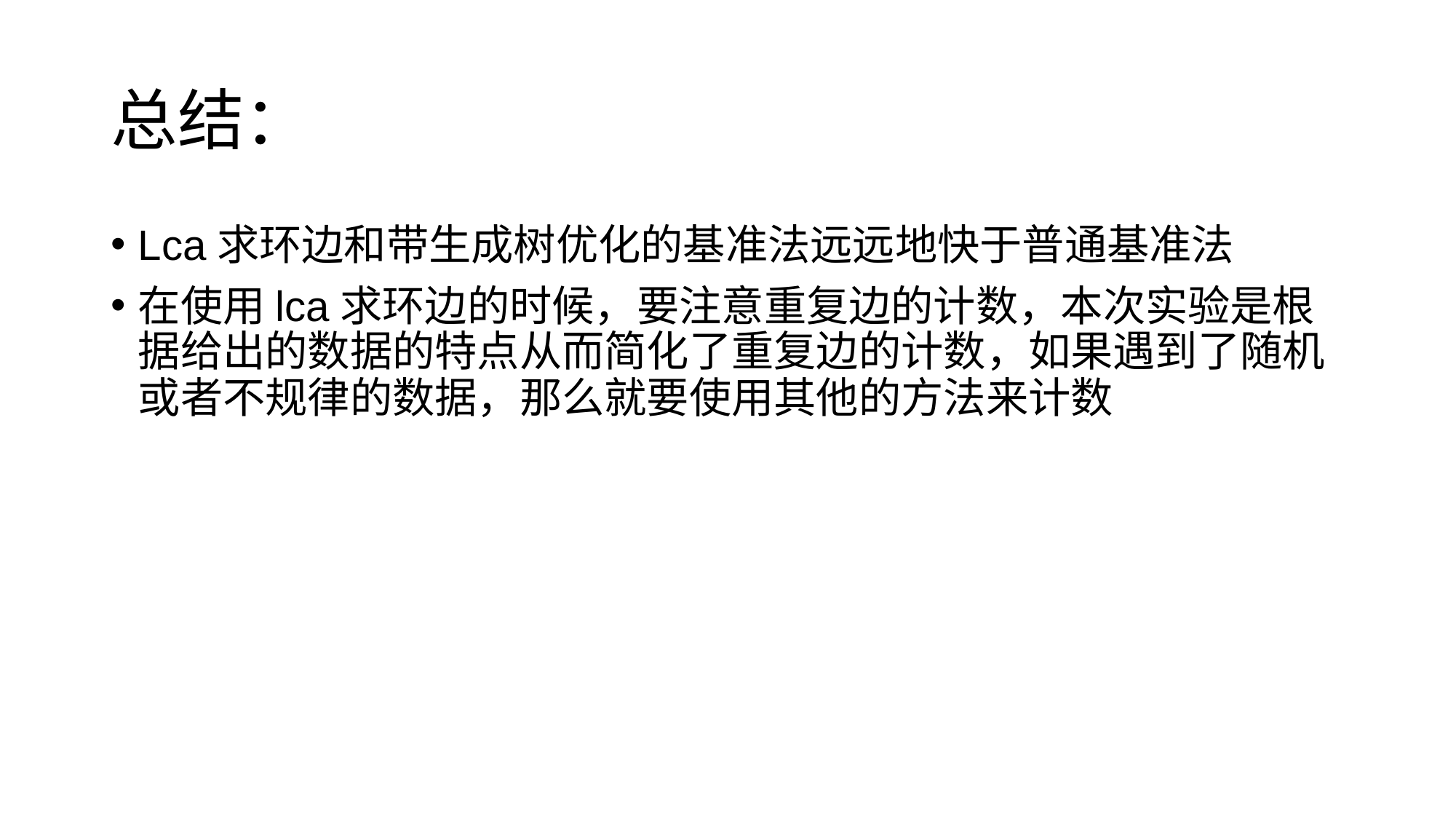

# 总结：
Lca求环边和带生成树优化的基准法远远地快于普通基准法
在使用lca求环边的时候，要注意重复边的计数，本次实验是根据给出的数据的特点从而简化了重复边的计数，如果遇到了随机或者不规律的数据，那么就要使用其他的方法来计数